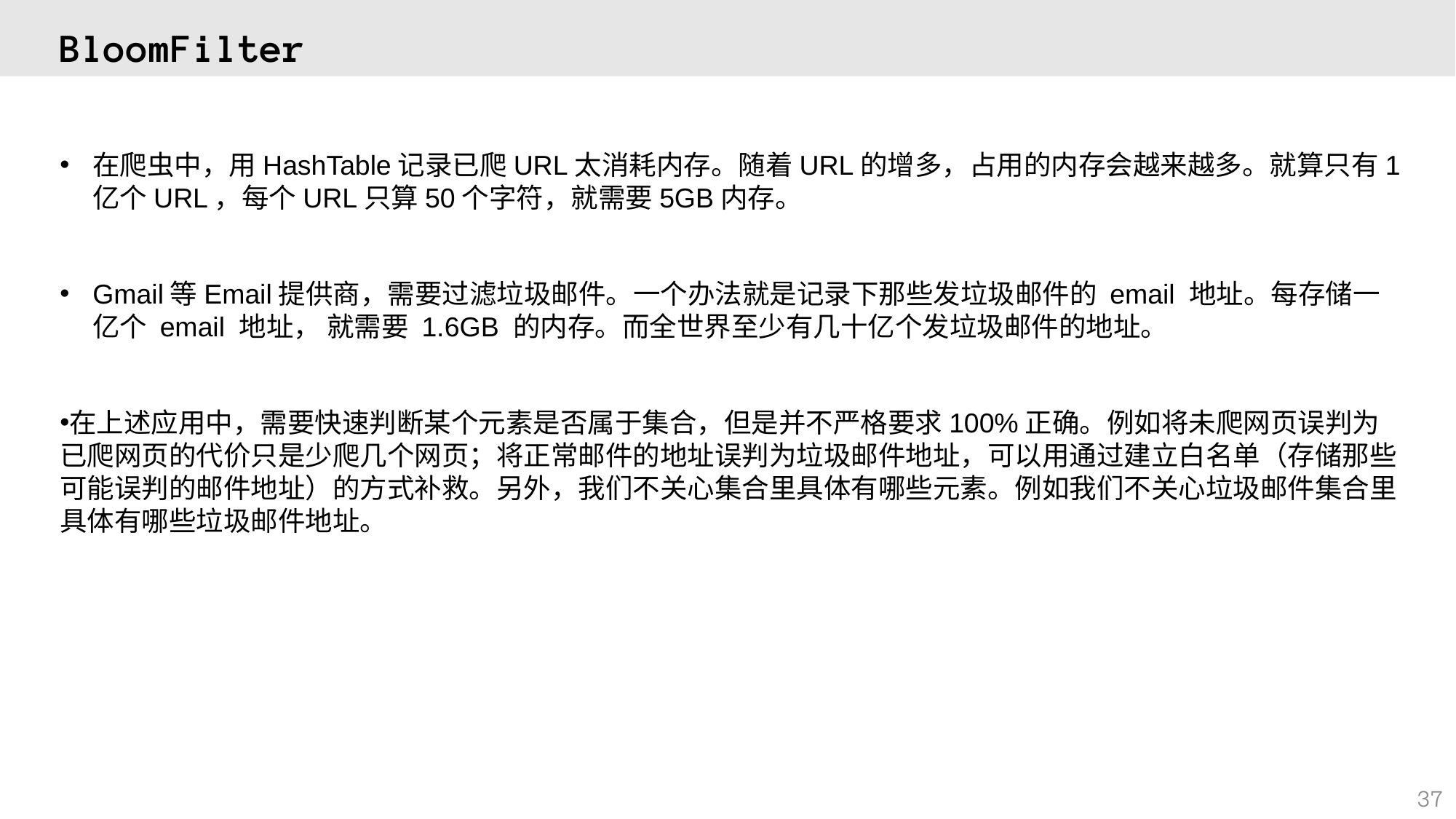

# BloomFilter

在爬虫中，用HashTable记录已爬URL太消耗内存。随着URL的增多，占用的内存会越来越多。就算只有1亿个URL，每个URL只算50个字符，就需要5GB内存。

Gmail等Email提供商，需要过滤垃圾邮件。一个办法就是记录下那些发垃圾邮件的 email 地址。每存储一亿个 email 地址， 就需要 1.6GB 的内存。而全世界至少有几十亿个发垃圾邮件的地址。

在上述应用中，需要快速判断某个元素是否属于集合，但是并不严格要求100%正确。例如将未爬网页误判为已爬网页的代价只是少爬几个网页；将正常邮件的地址误判为垃圾邮件地址，可以用通过建立白名单（存储那些可能误判的邮件地址）的方式补救。另外，我们不关心集合里具体有哪些元素。例如我们不关心垃圾邮件集合里具体有哪些垃圾邮件地址。

37